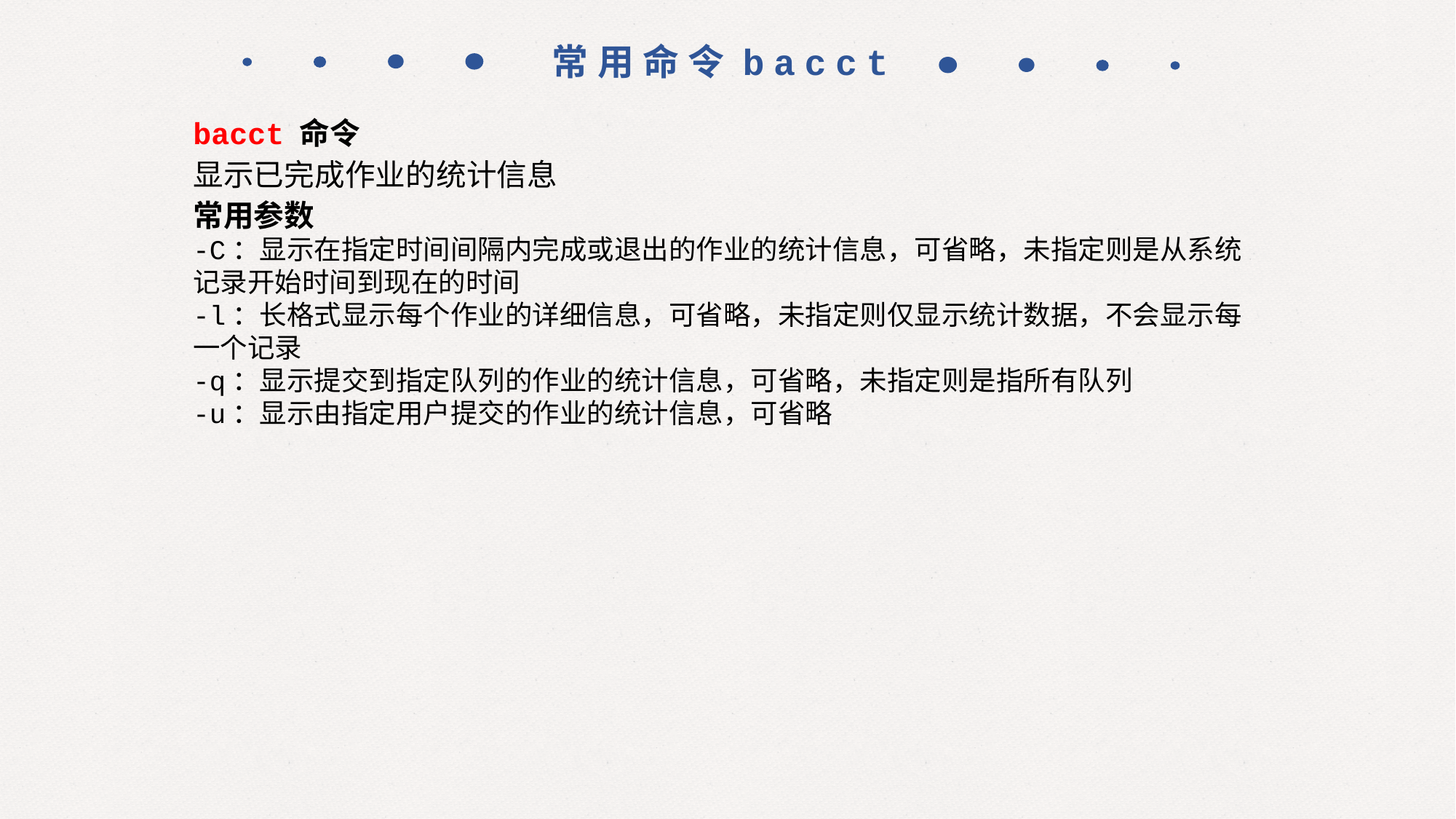

常用命令bacct

bacct 命令
显示已完成作业的统计信息
常用参数
-C：显示在指定时间间隔内完成或退出的作业的统计信息，可省略，未指定则是从系统记录开始时间到现在的时间
-l：长格式显示每个作业的详细信息，可省略，未指定则仅显示统计数据，不会显示每一个记录
-q：显示提交到指定队列的作业的统计信息，可省略，未指定则是指所有队列
-u：显示由指定用户提交的作业的统计信息，可省略